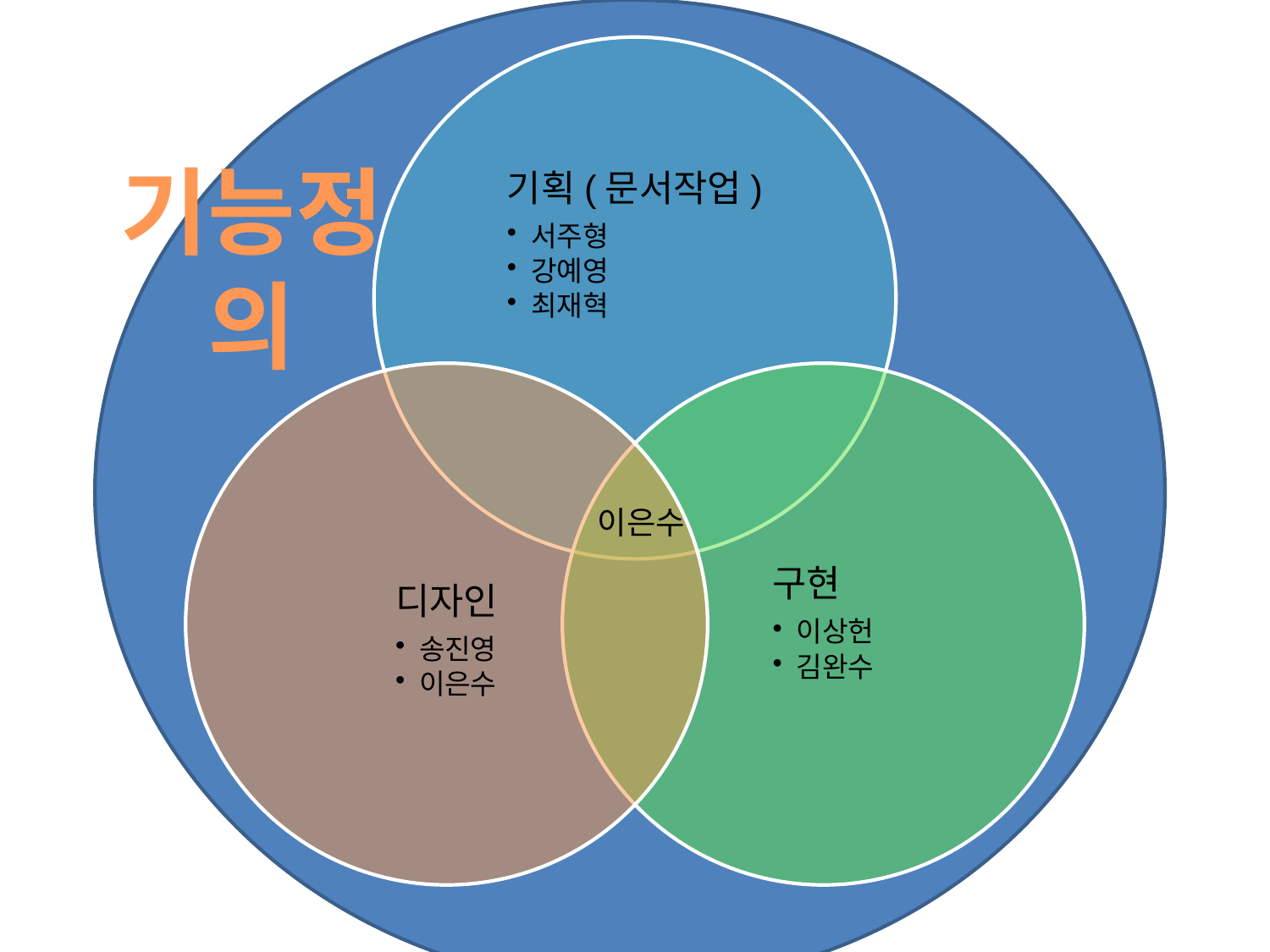

기획(문서작업)
서주형
강예영
최재혁
구현
이상헌
김완수

디자인
송진영
이은수
기능정의
이은수